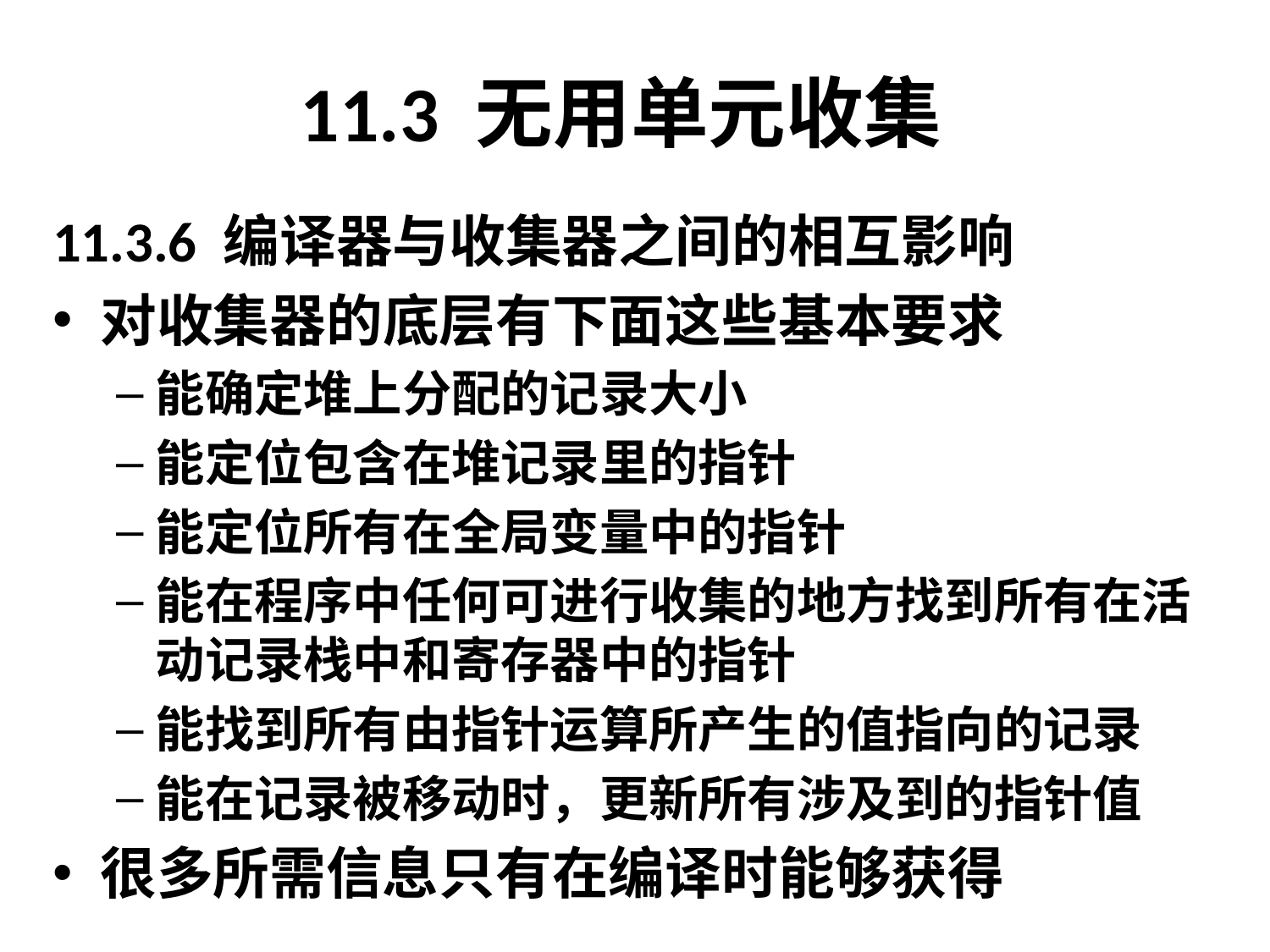

# 11.3 无用单元收集
11.3.6 编译器与收集器之间的相互影响
对收集器的底层有下面这些基本要求
能确定堆上分配的记录大小
能定位包含在堆记录里的指针
能定位所有在全局变量中的指针
能在程序中任何可进行收集的地方找到所有在活动记录栈中和寄存器中的指针
能找到所有由指针运算所产生的值指向的记录
能在记录被移动时，更新所有涉及到的指针值
很多所需信息只有在编译时能够获得